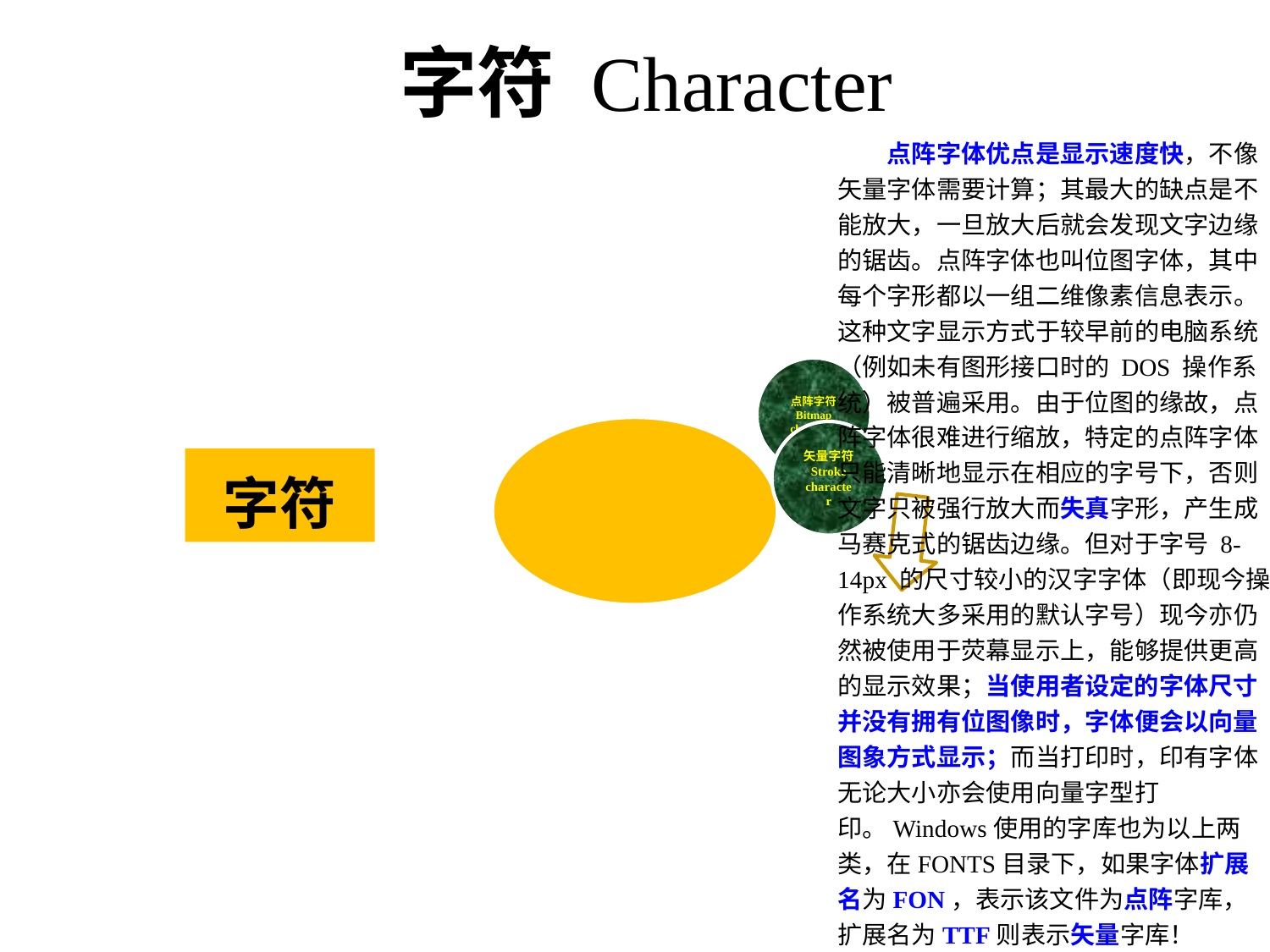

# 字符 Character
　　点阵字体优点是显示速度快，不像矢量字体需要计算；其最大的缺点是不能放大，一旦放大后就会发现文字边缘的锯齿。点阵字体也叫位图字体，其中每个字形都以一组二维像素信息表示。这种文字显示方式于较早前的电脑系统（例如未有图形接口时的 DOS 操作系统）被普遍采用。由于位图的缘故，点阵字体很难进行缩放，特定的点阵字体只能清晰地显示在相应的字号下，否则文字只被强行放大而失真字形，产生成马赛克式的锯齿边缘。但对于字号 8-14px 的尺寸较小的汉字字体（即现今操作系统大多采用的默认字号）现今亦仍然被使用于荧幕显示上，能够提供更高的显示效果；当使用者设定的字体尺寸并没有拥有位图像时，字体便会以向量图象方式显示；而当打印时，印有字体无论大小亦会使用向量字型打印。Windows使用的字库也为以上两类，在FONTS目录下，如果字体扩展名为FON，表示该文件为点阵字库，扩展名为TTF则表示矢量字库！

字符